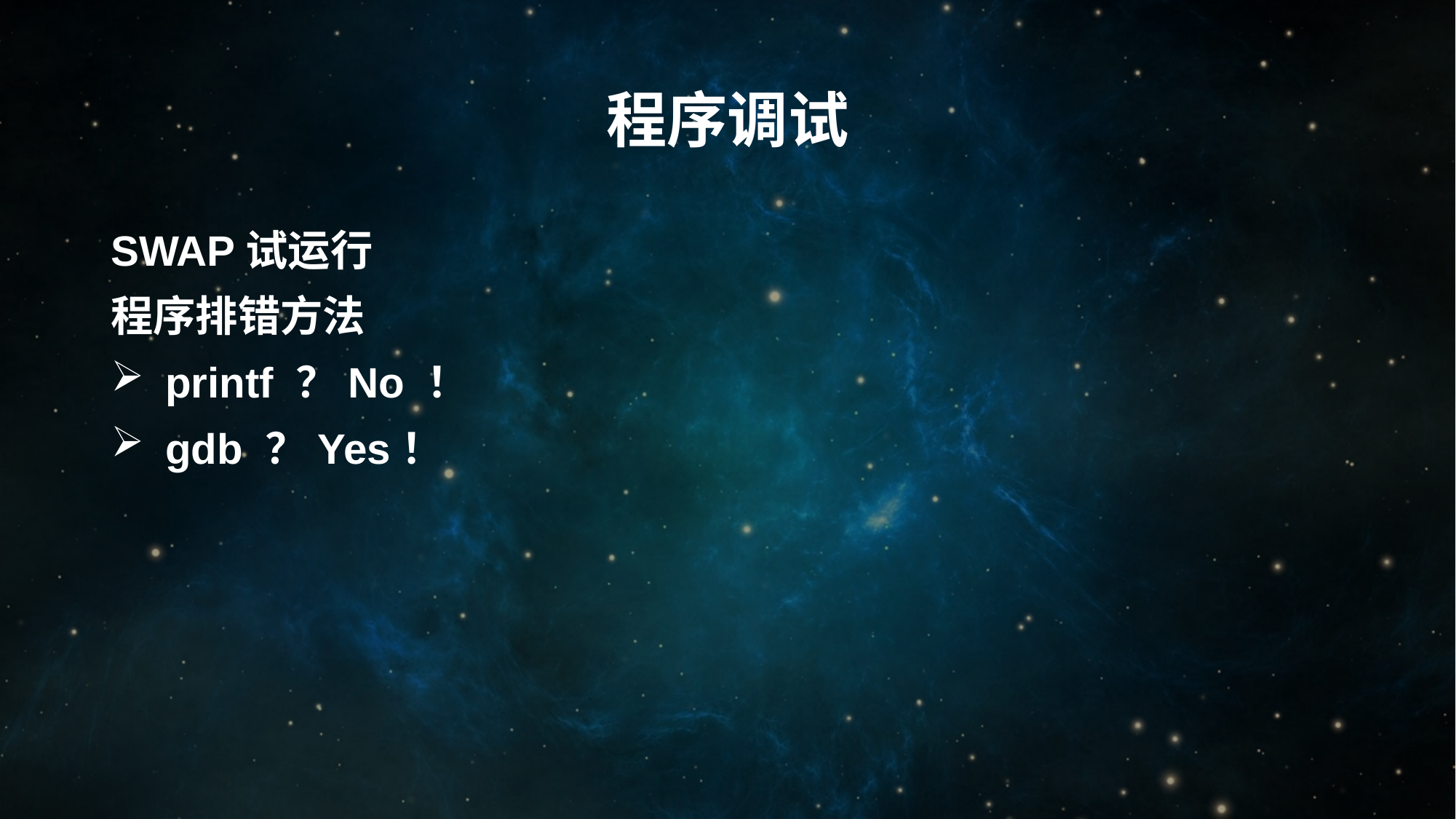

# 程序调试
SWAP试运行
程序排错方法
printf ？No ！
gdb ？Yes！